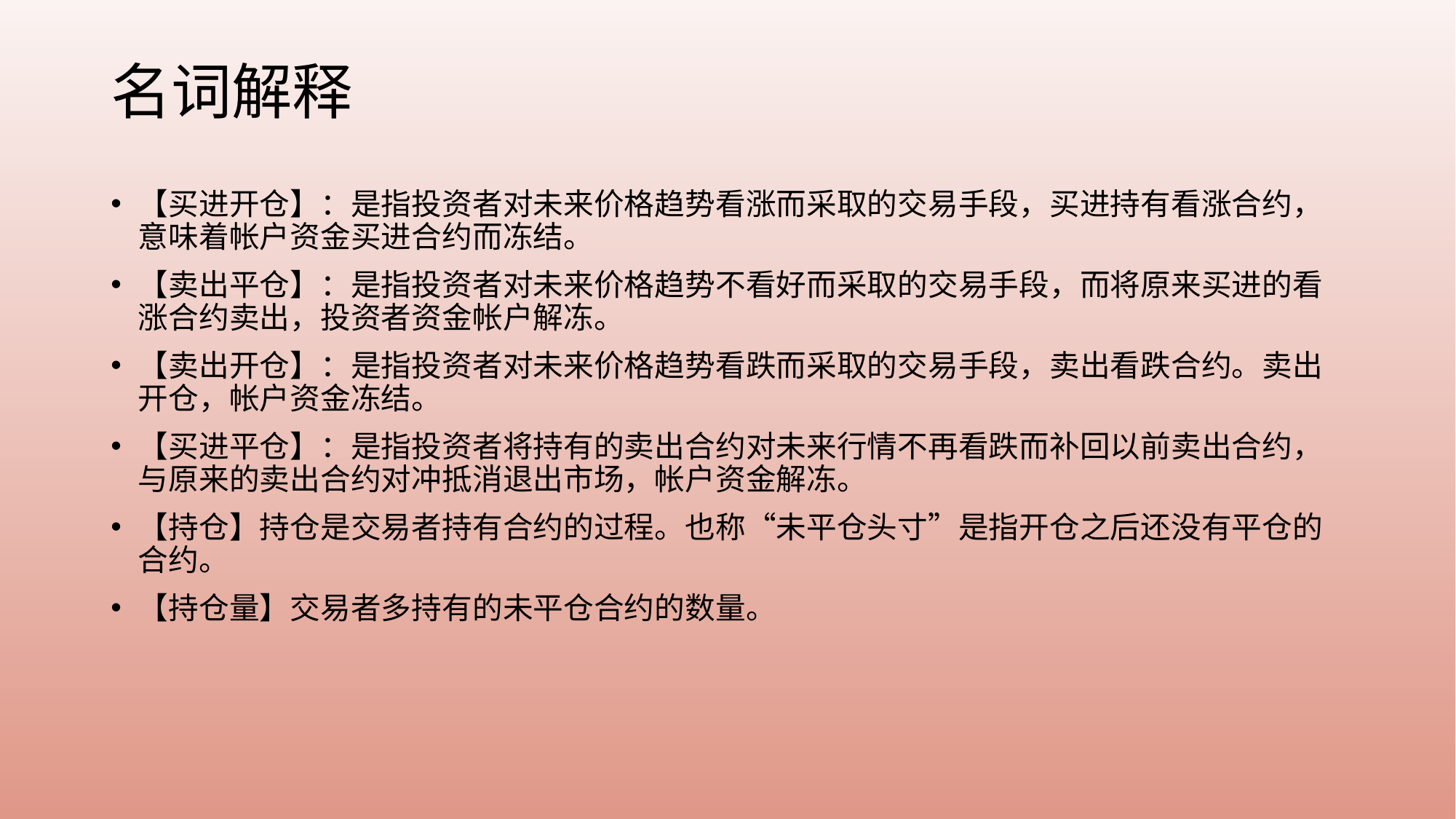

# 名词解释
【买进开仓】：是指投资者对未来价格趋势看涨而采取的交易手段，买进持有看涨合约，意味着帐户资金买进合约而冻结。
【卖出平仓】：是指投资者对未来价格趋势不看好而采取的交易手段，而将原来买进的看涨合约卖出，投资者资金帐户解冻。
【卖出开仓】：是指投资者对未来价格趋势看跌而采取的交易手段，卖出看跌合约。卖出开仓，帐户资金冻结。
【买进平仓】：是指投资者将持有的卖出合约对未来行情不再看跌而补回以前卖出合约，与原来的卖出合约对冲抵消退出市场，帐户资金解冻。
【持仓】持仓是交易者持有合约的过程。也称“未平仓头寸”是指开仓之后还没有平仓的合约。
【持仓量】交易者多持有的未平仓合约的数量。